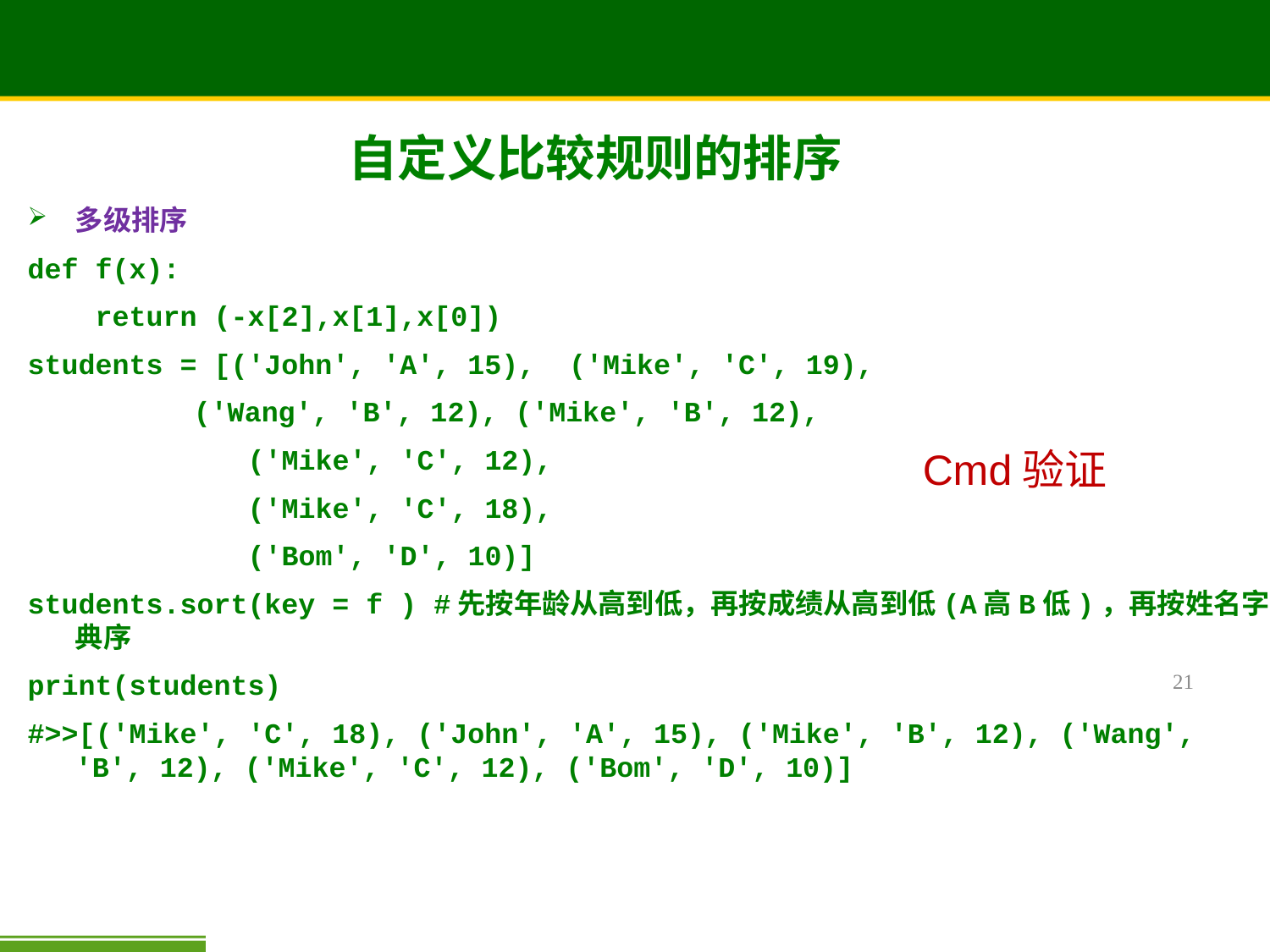

# 自定义比较规则的排序
多级排序
def f(x):
    return (-x[2],x[1],x[0])
students = [('John', 'A', 15),  ('Mike', 'C', 19),
	       ('Wang', 'B', 12), ('Mike', 'B', 12),
             ('Mike', 'C', 12),
             ('Mike', 'C', 18),
             ('Bom', 'D', 10)]
students.sort(key = f ) #先按年龄从高到低，再按成绩从高到低(A高B低)，再按姓名字典序
print(students)
#>>[('Mike', 'C', 18), ('John', 'A', 15), ('Mike', 'B', 12), ('Wang', 'B', 12), ('Mike', 'C', 12), ('Bom', 'D', 10)]
Cmd验证
21